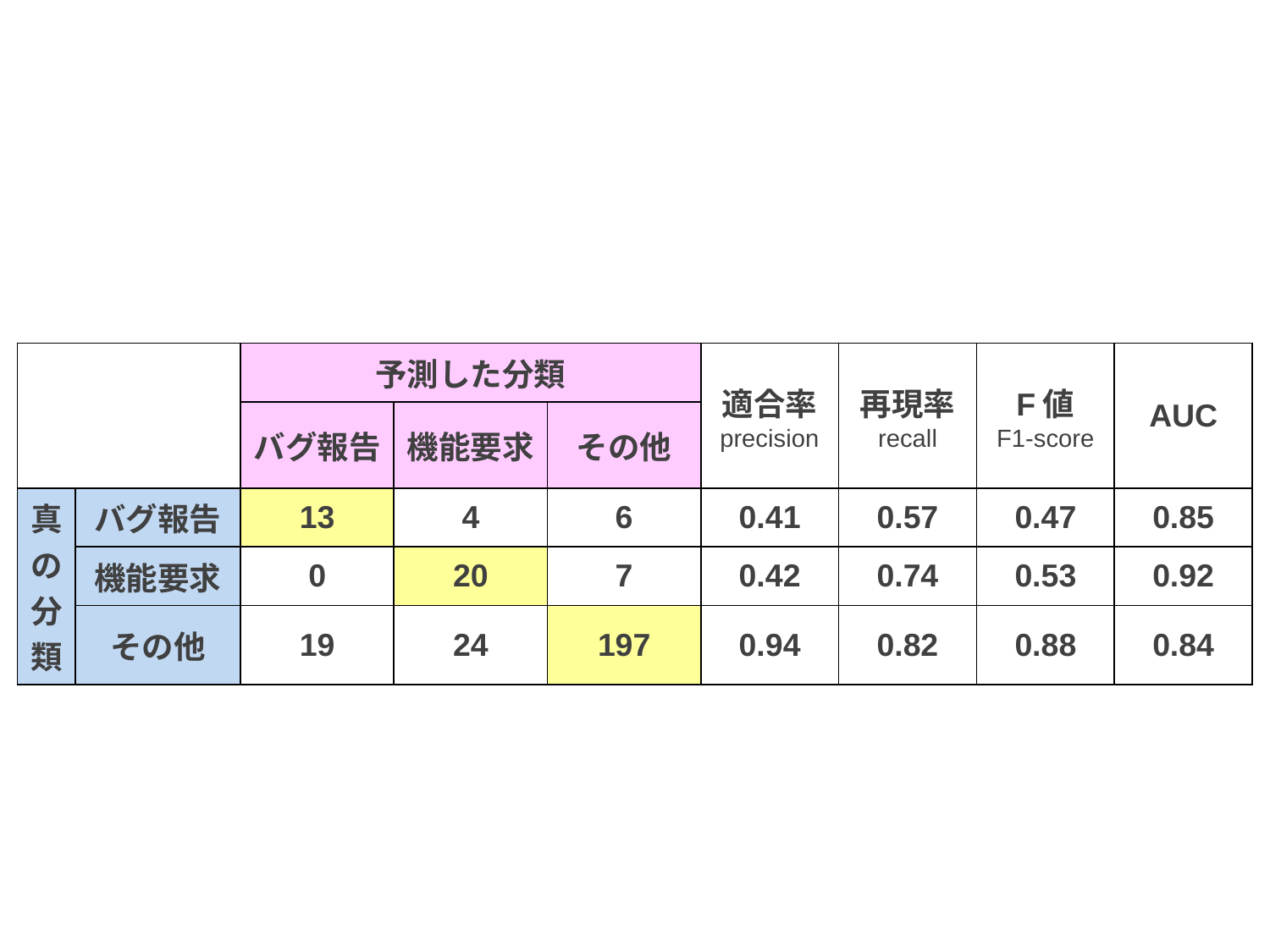

|  |  | 予測した分類 |  |  | 適合率 precision | 再現率 recall | F値 F1-score | AUC |
| --- | --- | --- | --- | --- | --- | --- | --- | --- |
|  |  | バグ報告 | 機能要求 | その他 |  |  |  |  |
| 真の分類 | バグ報告 | 13 | 4 | 6 | 0.41 | 0.57 | 0.47 | 0.85 |
|  | 機能要求 | 0 | 20 | 7 | 0.42 | 0.74 | 0.53 | 0.92 |
|  | その他 | 19 | 24 | 197 | 0.94 | 0.82 | 0.88 | 0.84 |